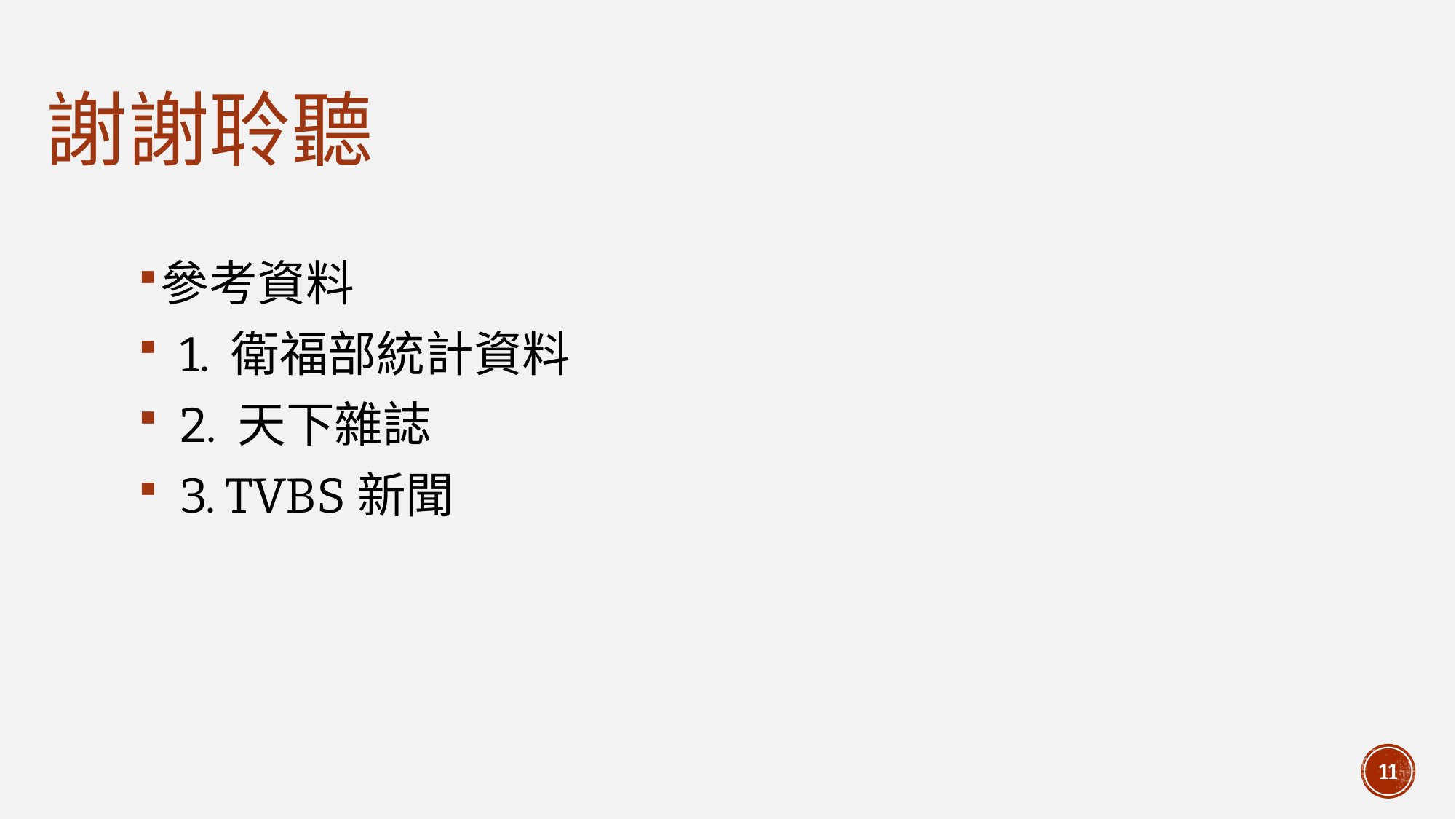

# 謝謝聆聽
參考資料
  1. 衛福部統計資料
  2. 天下雜誌
  3. TVBS新聞
11